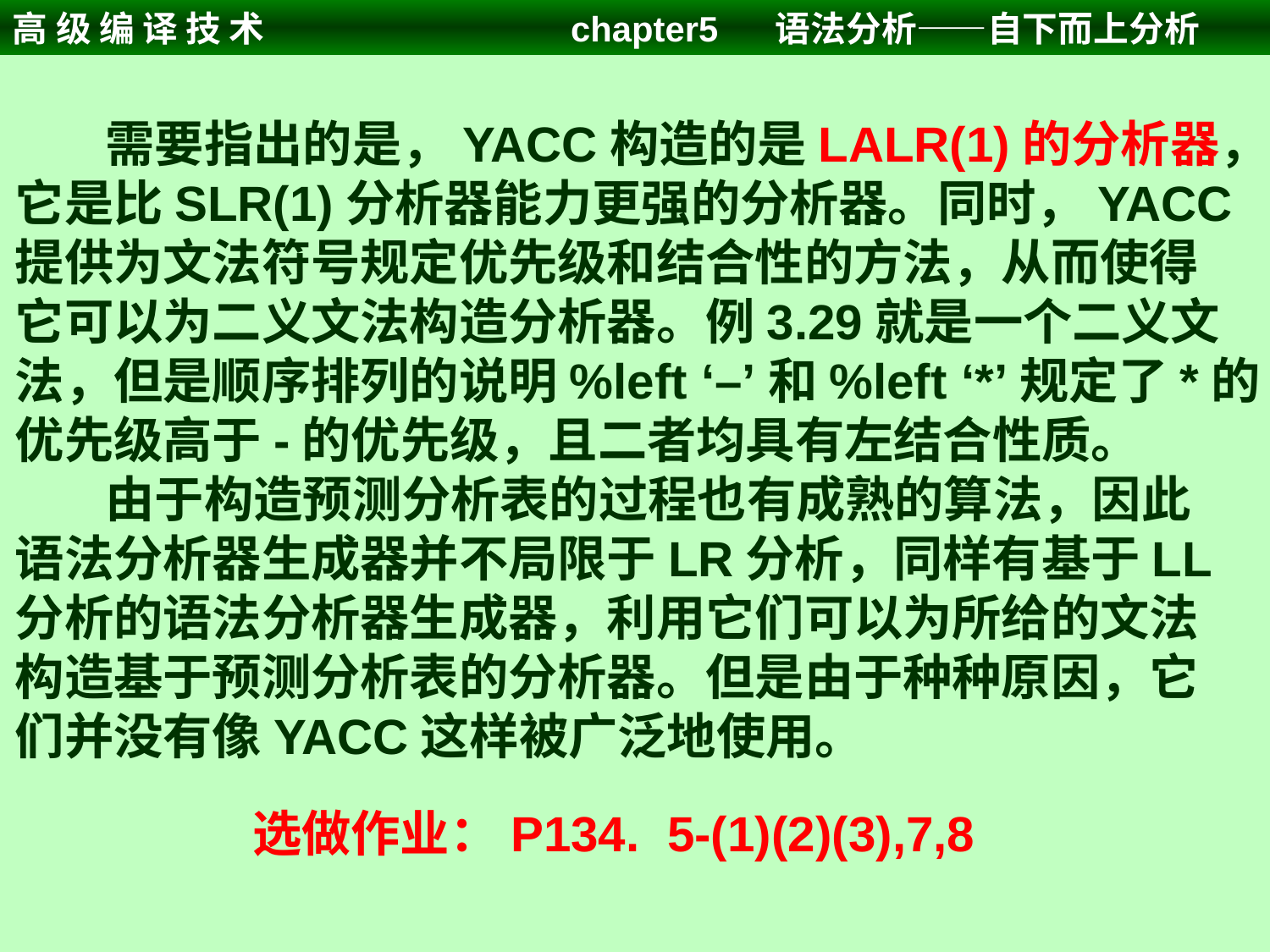

需要指出的是，YACC构造的是LALR(1)的分析器，
它是比SLR(1)分析器能力更强的分析器。同时，YACC
提供为文法符号规定优先级和结合性的方法，从而使得
它可以为二义文法构造分析器。例3.29就是一个二义文
法，但是顺序排列的说明%left ‘–’和%left ‘*’规定了*的
优先级高于-的优先级，且二者均具有左结合性质。
       由于构造预测分析表的过程也有成熟的算法，因此
语法分析器生成器并不局限于LR分析，同样有基于LL
分析的语法分析器生成器，利用它们可以为所给的文法
构造基于预测分析表的分析器。但是由于种种原因，它
们并没有像YACC这样被广泛地使用。
选做作业：P134.  5-(1)(2)(3),7,8